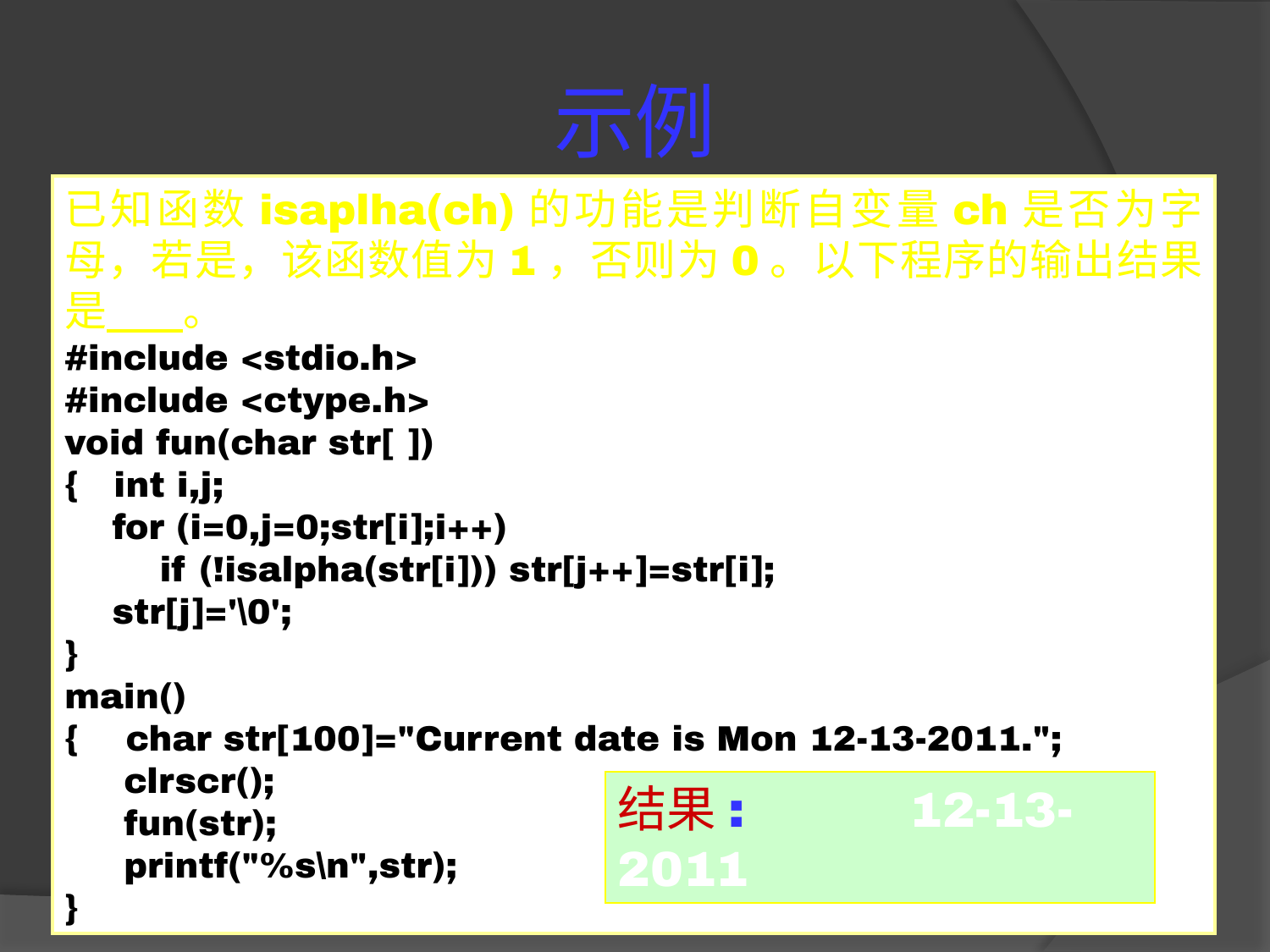

# 示例
已知函数isaplha(ch)的功能是判断自变量ch是否为字母，若是，该函数值为1，否则为0。以下程序的输出结果是        。
#include <stdio.h>
#include <ctype.h>
void fun(char str[ ])
{   int i,j;
    for (i=0,j=0;str[i];i++)
        if (!isalpha(str[i])) str[j++]=str[i];
    str[j]='\0';
}
main()
{    char str[100]="Current date is Mon 12-13-2011.";
     clrscr();
     fun(str);
     printf("%s\n",str);
}
结果:          12-13-2011